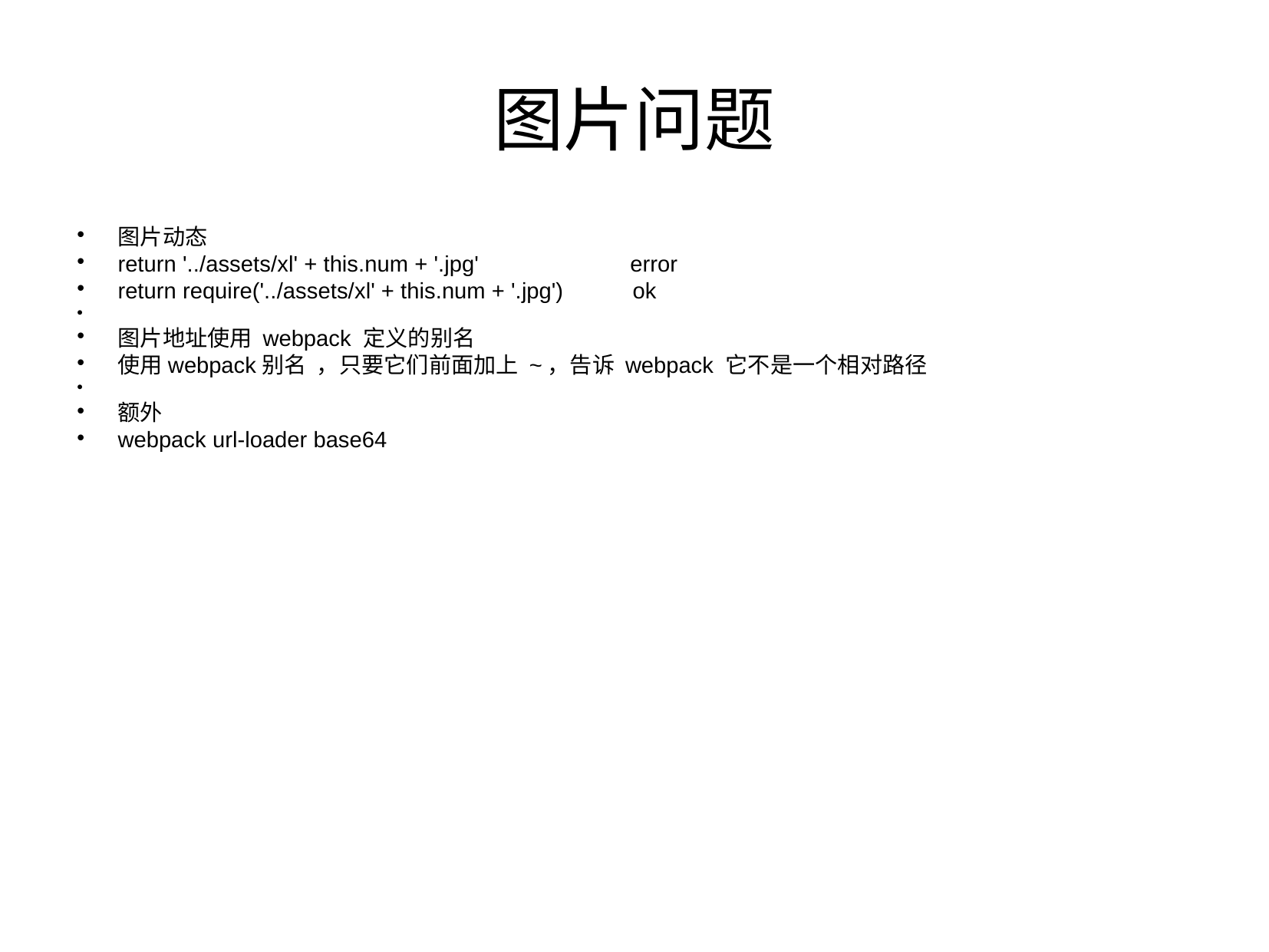

图片问题
图片动态
return '../assets/xl' + this.num + '.jpg'                        error
return require('../assets/xl' + this.num + '.jpg')           ok

图片地址使用 webpack 定义的别名
使用webpack别名  ，只要它们前面加上 ~，告诉 webpack 它不是一个相对路径

额外
webpack url-loader base64